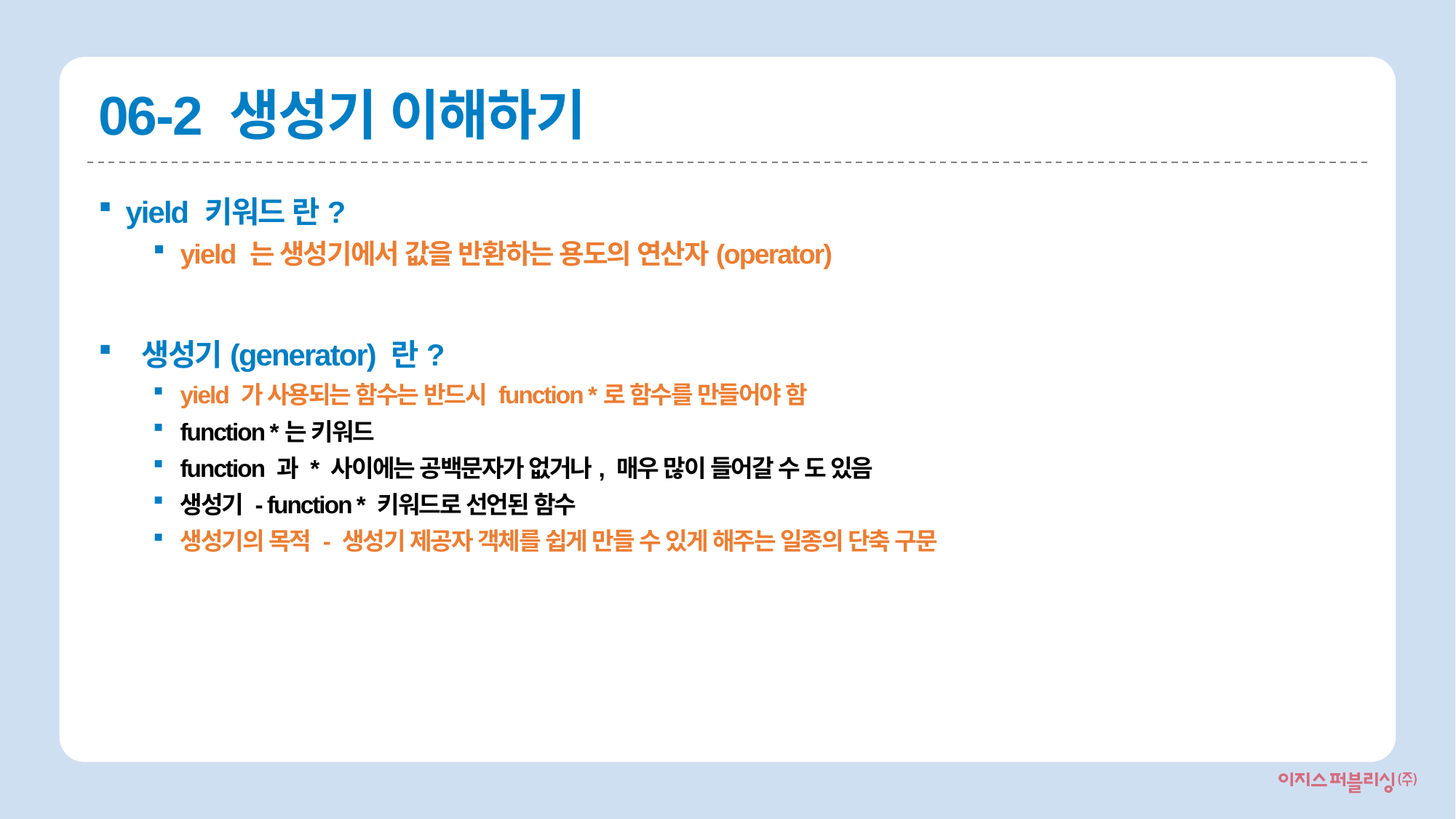

# 06-2 생성기 이해하기
yield 키워드 란?
yield 는 생성기에서 값을 반환하는 용도의 연산자(operator)

 생성기(generator) 란?
yield 가 사용되는 함수는 반드시 function *로 함수를 만들어야 함
function *는 키워드
function 과 * 사이에는 공백문자가 없거나, 매우 많이 들어갈 수 도 있음
생성기 - function * 키워드로 선언된 함수
생성기의 목적 - 생성기 제공자 객체를 쉽게 만들 수 있게 해주는 일종의 단축 구문